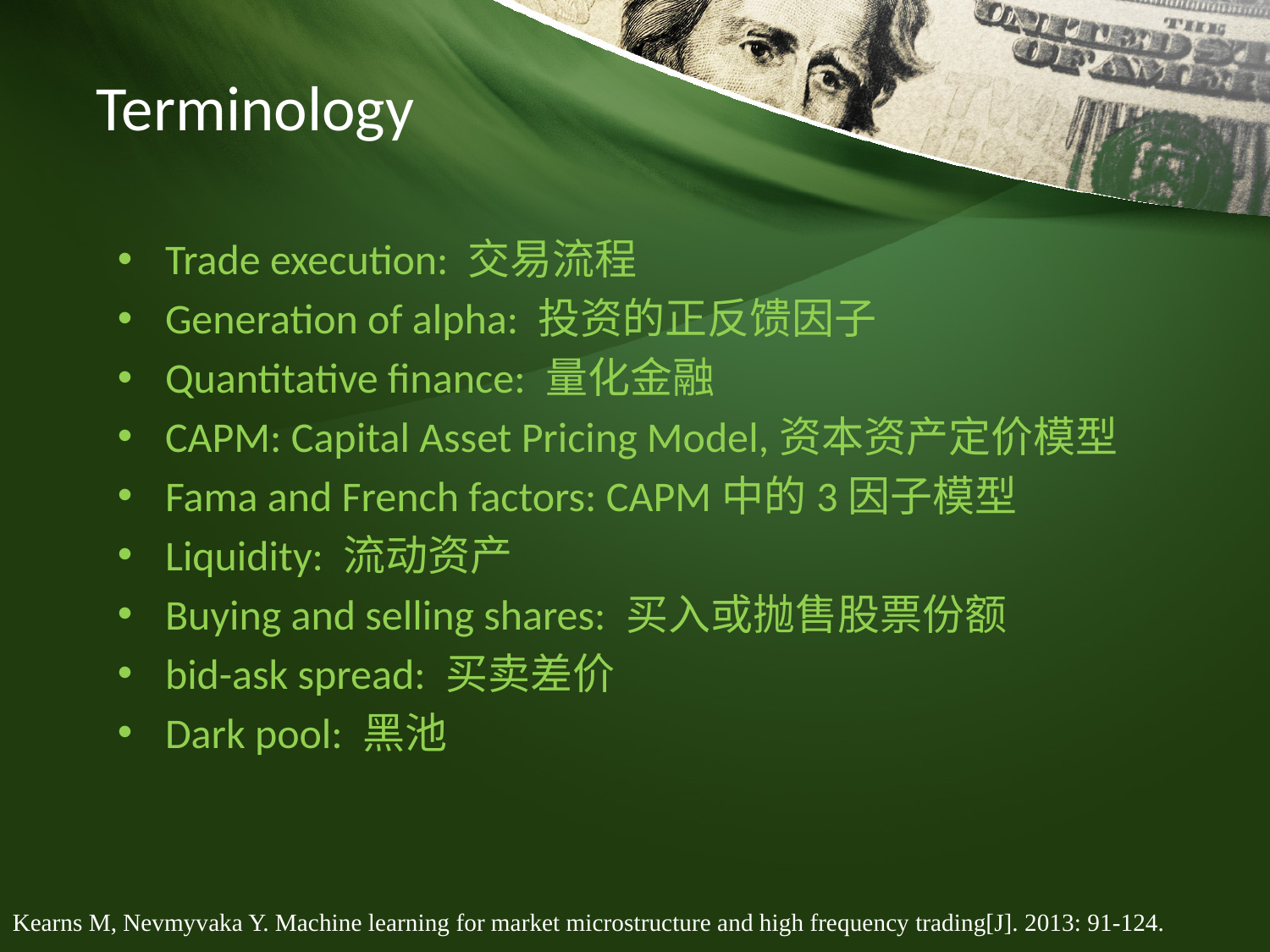

# Terminology
Trade execution: 交易流程
Generation of alpha: 投资的正反馈因子
Quantitative finance: 量化金融
CAPM: Capital Asset Pricing Model,资本资产定价模型
Fama and French factors: CAPM中的3因子模型
Liquidity: 流动资产
Buying and selling shares: 买入或抛售股票份额
bid-ask spread: 买卖差价
Dark pool: 黑池
Kearns M, Nevmyvaka Y. Machine learning for market microstructure and high frequency trading[J]. 2013: 91-124.